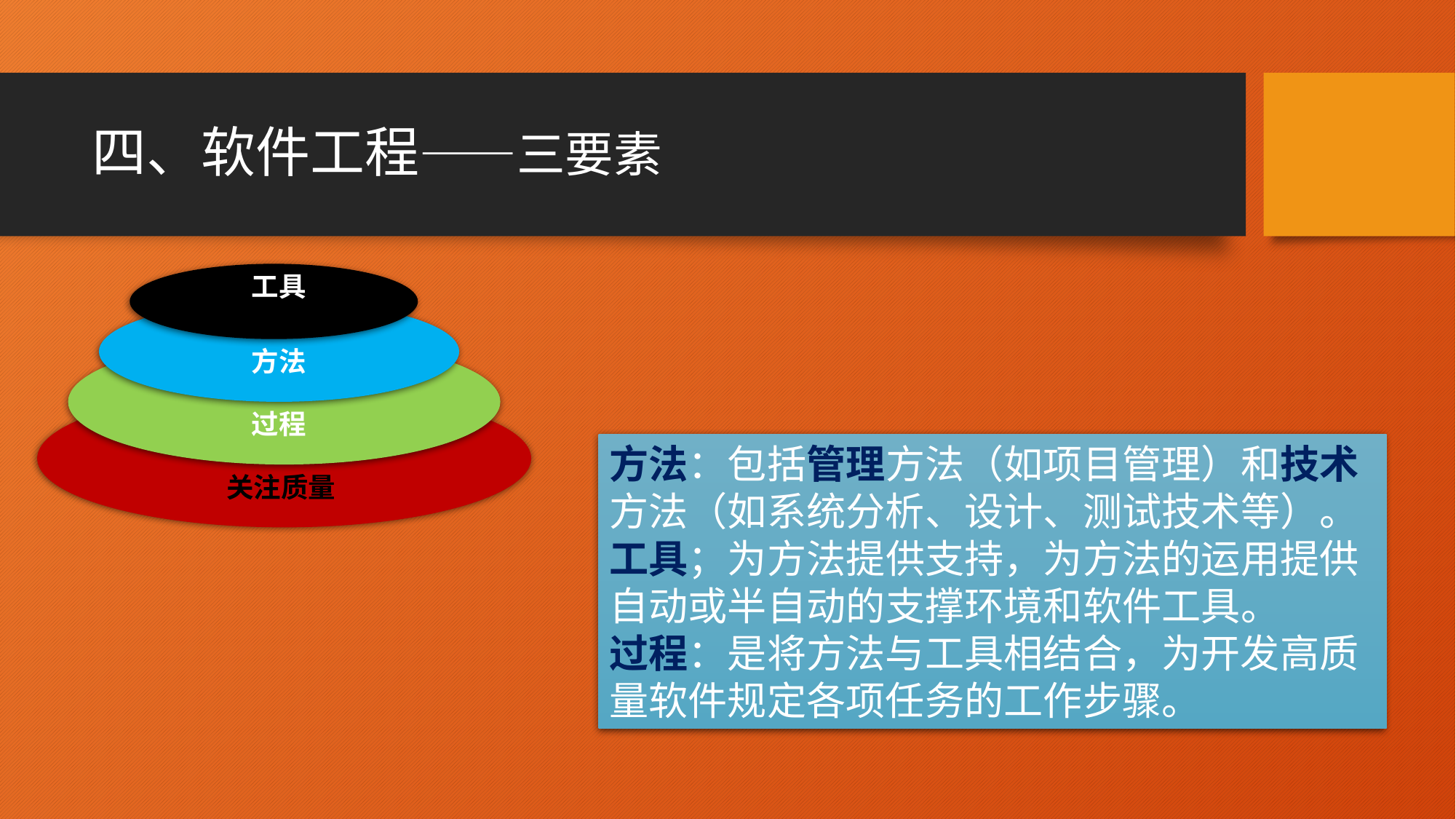

# 四、软件工程——三要素

工具

方法

过程
关注质量
方法：包括管理方法（如项目管理）和技术方法（如系统分析、设计、测试技术等）。
工具；为方法提供支持，为方法的运用提供自动或半自动的支撑环境和软件工具。
过程：是将方法与工具相结合，为开发高质量软件规定各项任务的工作步骤。